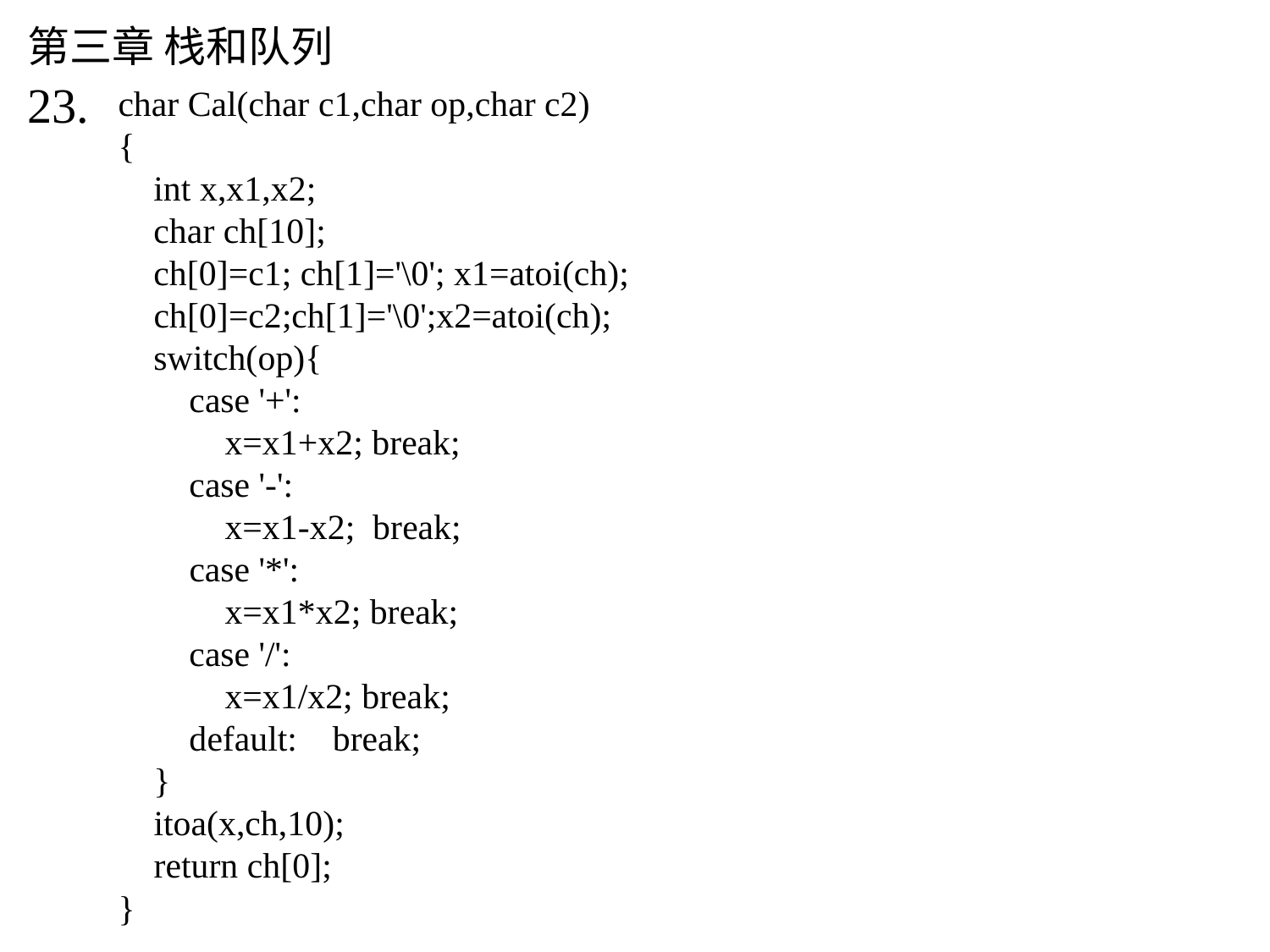

# 第三章 栈和队列
23.
char Cal(char c1,char op,char c2)
{
    int x,x1,x2;
    char ch[10];
    ch[0]=c1; ch[1]='\0'; x1=atoi(ch);
    ch[0]=c2;ch[1]='\0';x2=atoi(ch);
    switch(op){
        case '+':
            x=x1+x2; break;
        case '-':
            x=x1-x2;  break;
        case '*':
            x=x1*x2; break;
        case '/':
            x=x1/x2; break;
        default:    break;
    }
    itoa(x,ch,10);
    return ch[0];
}